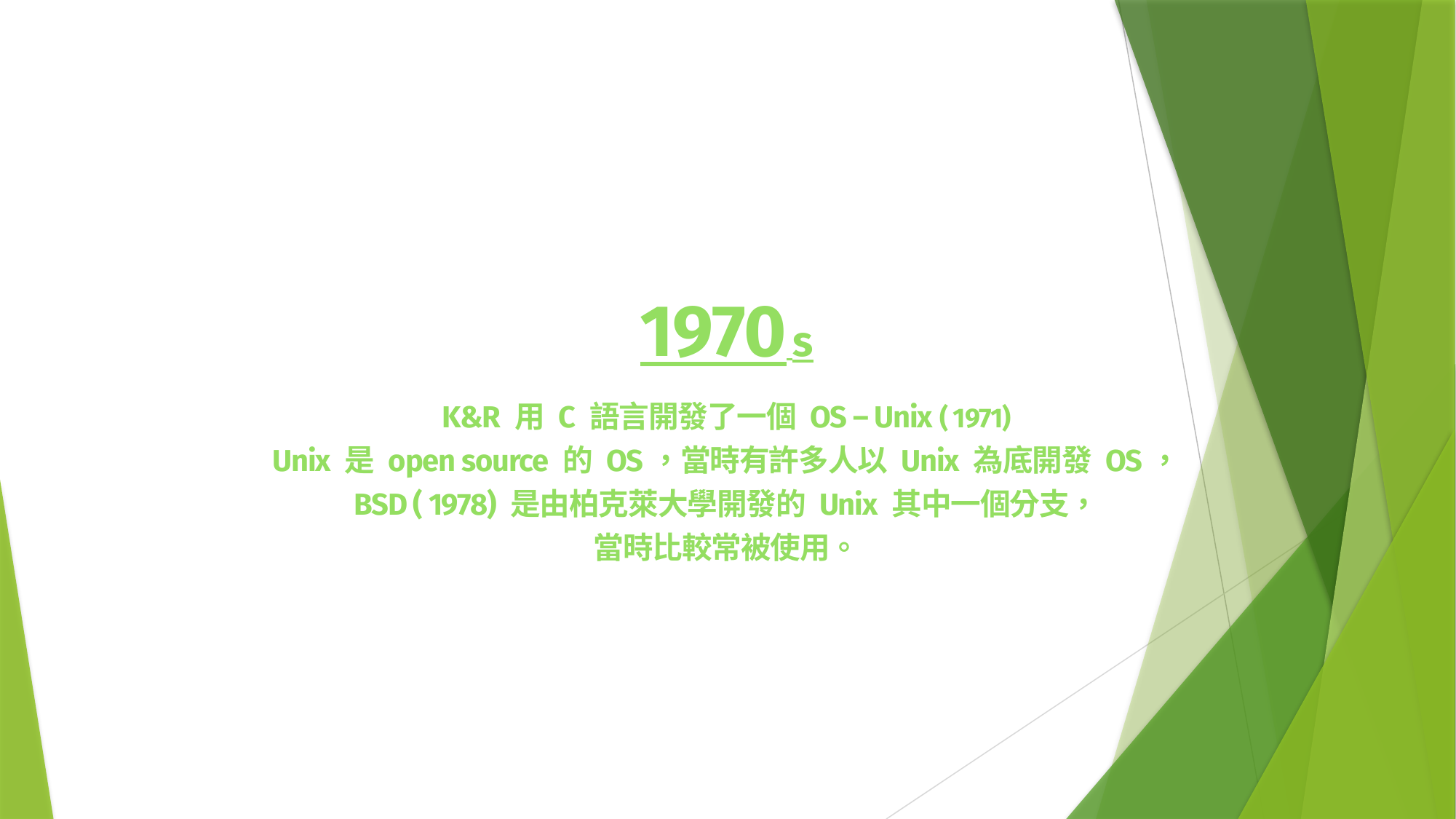

1970 s

K&R 用 C 語言開發了一個 OS – Unix ( 1971)
Unix 是 open source 的 OS，當時有許多人以 Unix 為底開發 OS，
BSD ( 1978) 是由柏克萊大學開發的 Unix 其中一個分支，
當時比較常被使用。